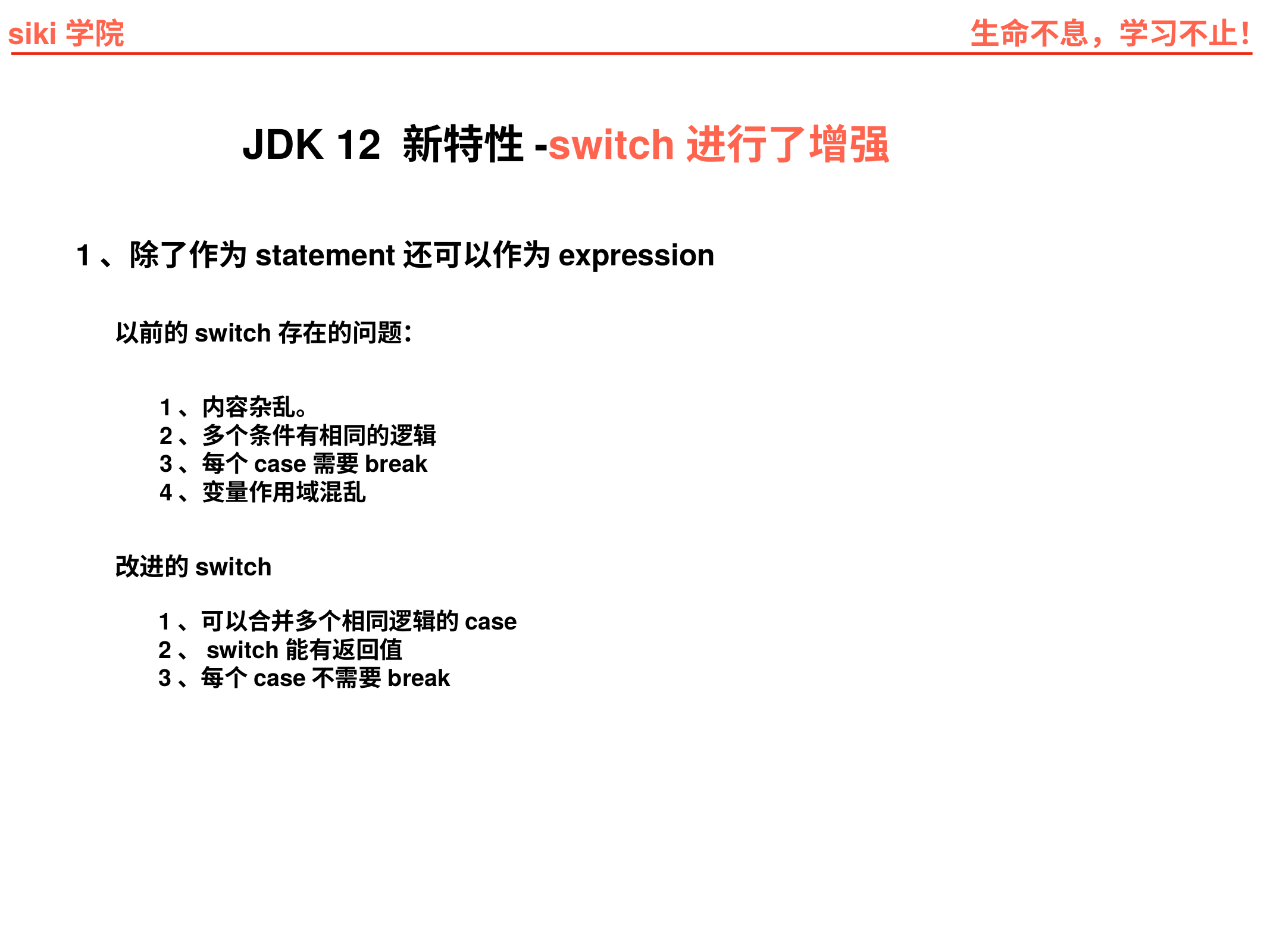

JDK 12 新特性-switch进行了增强
1、除了作为statement还可以作为expression
以前的switch存在的问题：
1、内容杂乱。
2、多个条件有相同的逻辑
3、每个case需要break
4、变量作用域混乱
改进的switch
1、可以合并多个相同逻辑的case
2、switch能有返回值
3、每个case不需要break